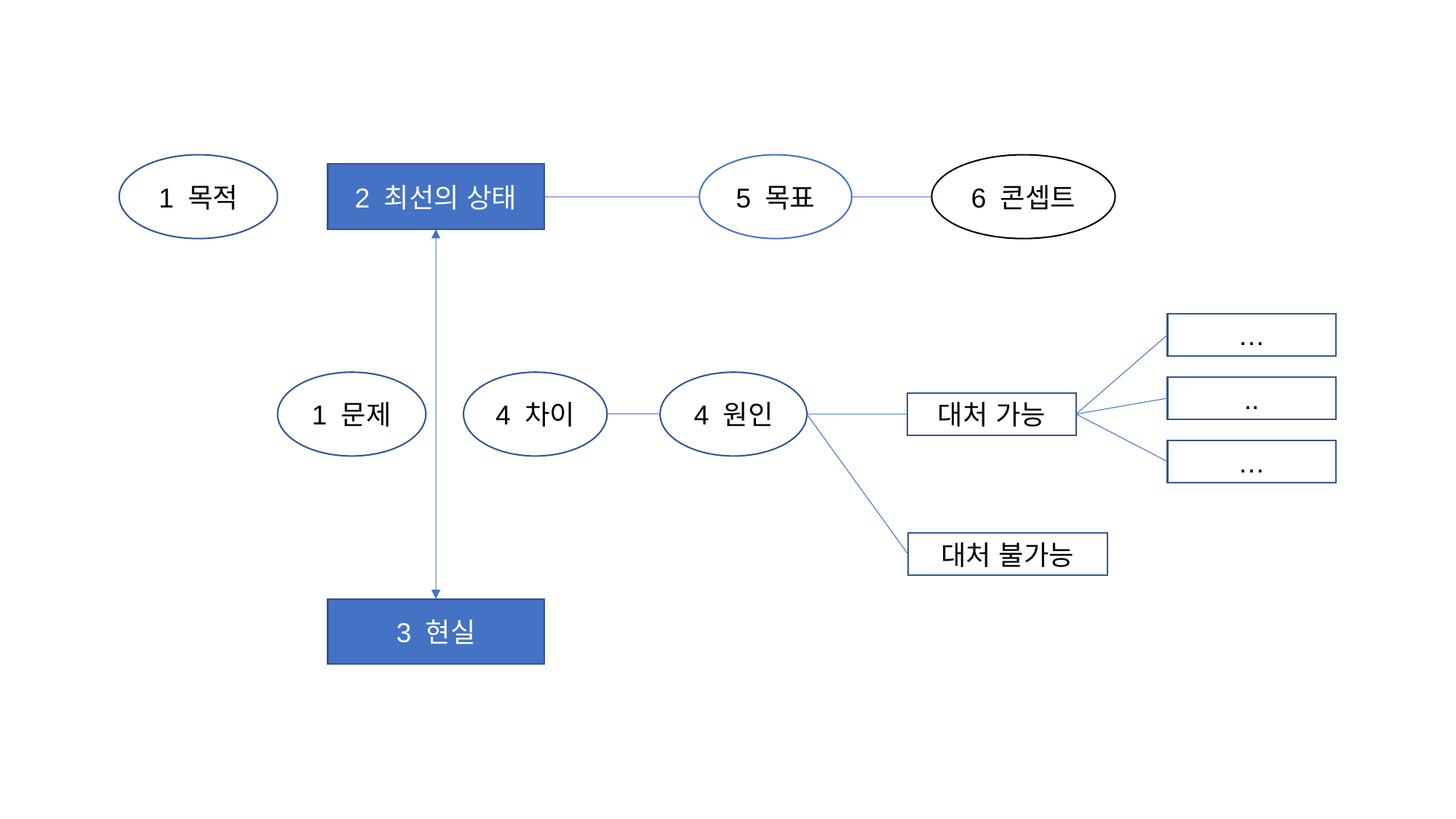

1 목적
5 목표
6 콘셉트
2 최선의 상태
…
1 문제
4 차이
4 원인
..
대처 가능
…
대처 불가능
3 현실